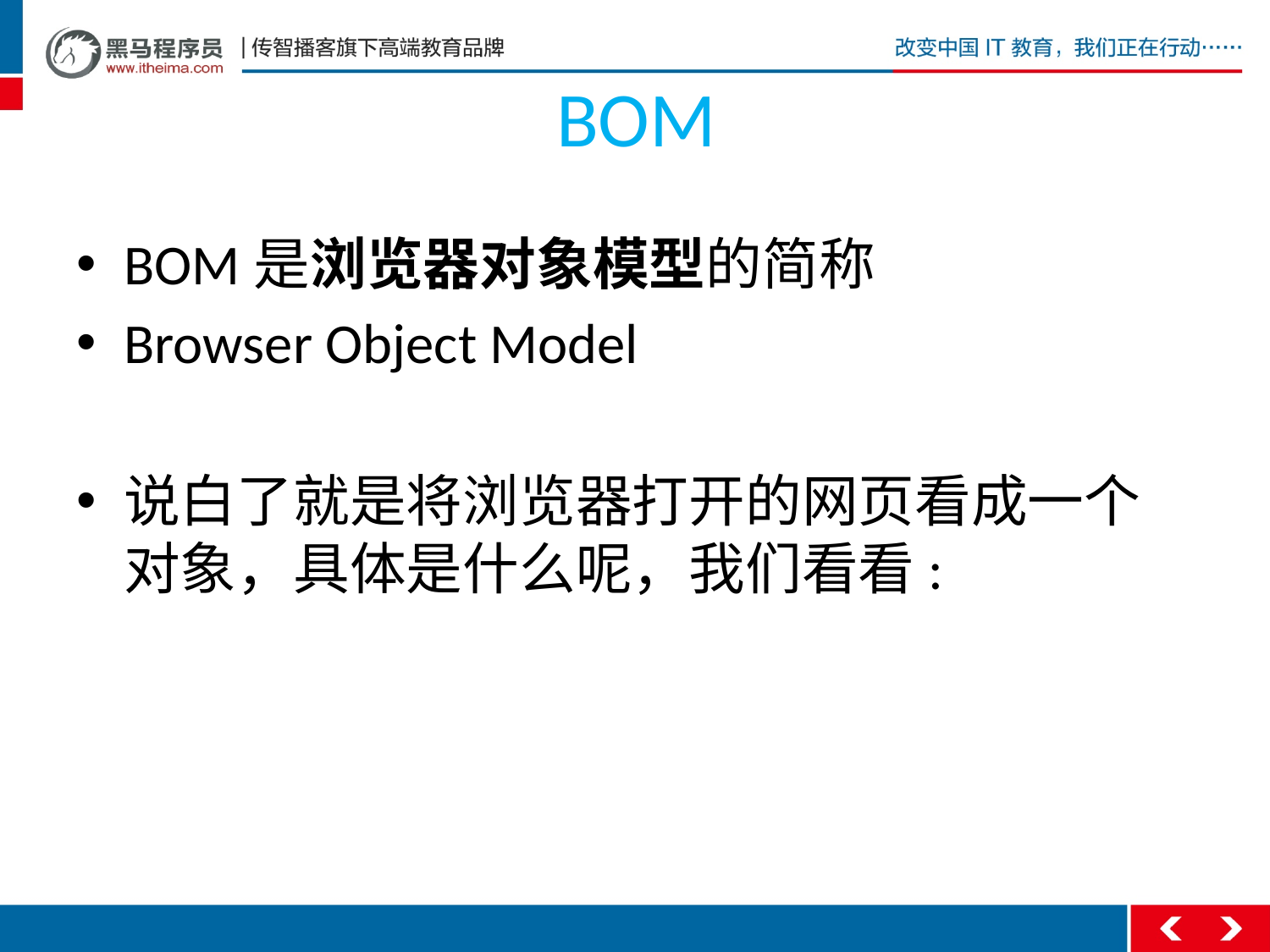

# BOM
BOM是浏览器对象模型的简称
Browser Object Model

说白了就是将浏览器打开的网页看成一个对象，具体是什么呢，我们看看: